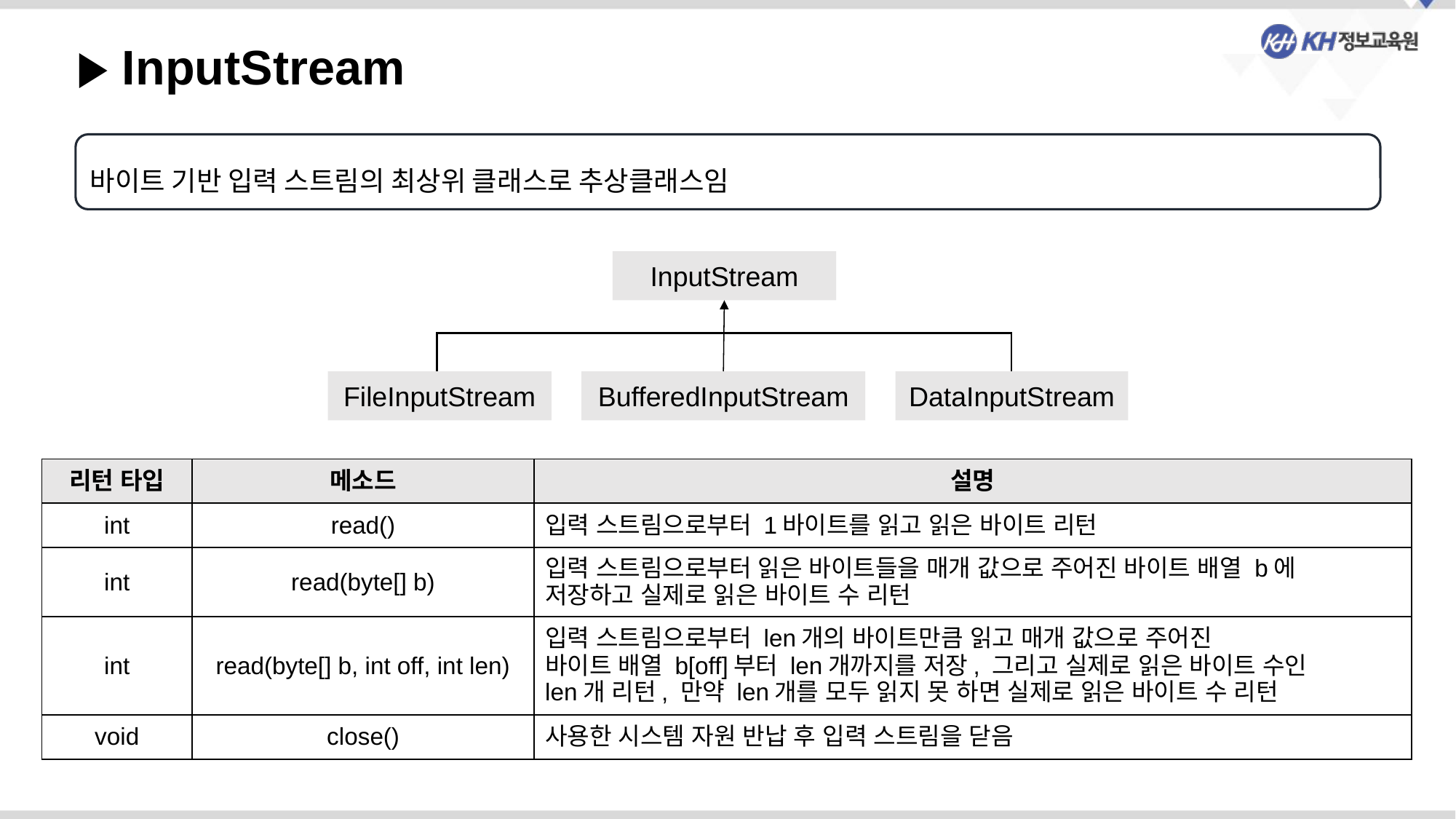

▶ InputStream
바이트 기반 입력 스트림의 최상위 클래스로 추상클래스임
InputStream

FileInputStream
BufferedInputStream
DataInputStream

| 리턴 타입 | 메소드 | 설명 |
| --- | --- | --- |
| int | read() | 입력 스트림으로부터 1바이트를 읽고 읽은 바이트 리턴 |
| int | read(byte[] b) | 입력 스트림으로부터 읽은 바이트들을 매개 값으로 주어진 바이트 배열 b에 저장하고 실제로 읽은 바이트 수 리턴 |
| int | read(byte[] b, int off, int len) | 입력 스트림으로부터 len개의 바이트만큼 읽고 매개 값으로 주어진 바이트 배열 b[off]부터 len개까지를 저장, 그리고 실제로 읽은 바이트 수인 len개 리턴, 만약 len개를 모두 읽지 못 하면 실제로 읽은 바이트 수 리턴 |
| void | close() | 사용한 시스템 자원 반납 후 입력 스트림을 닫음 |